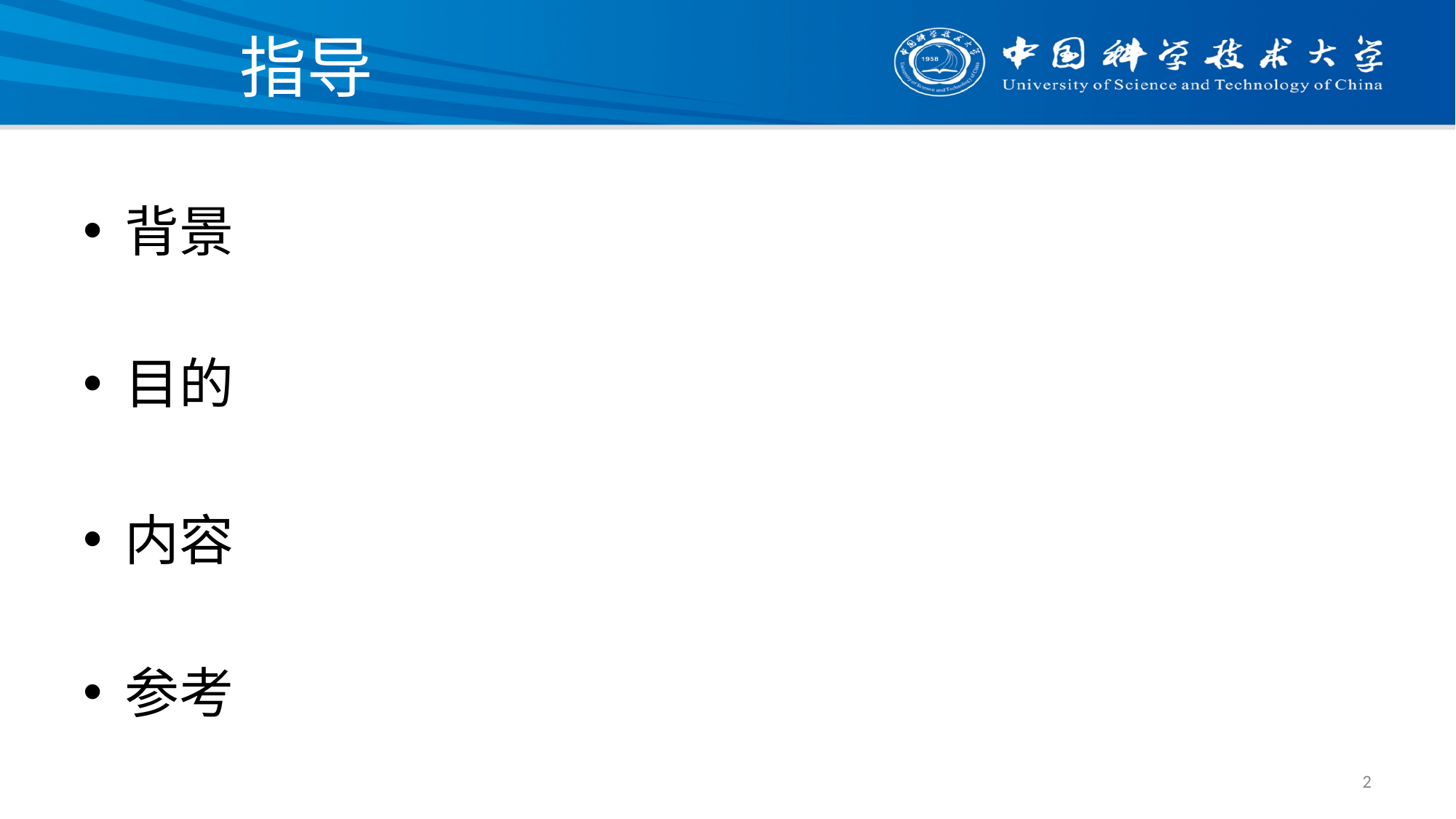

# 指导
背景

目的

内容

参考
2